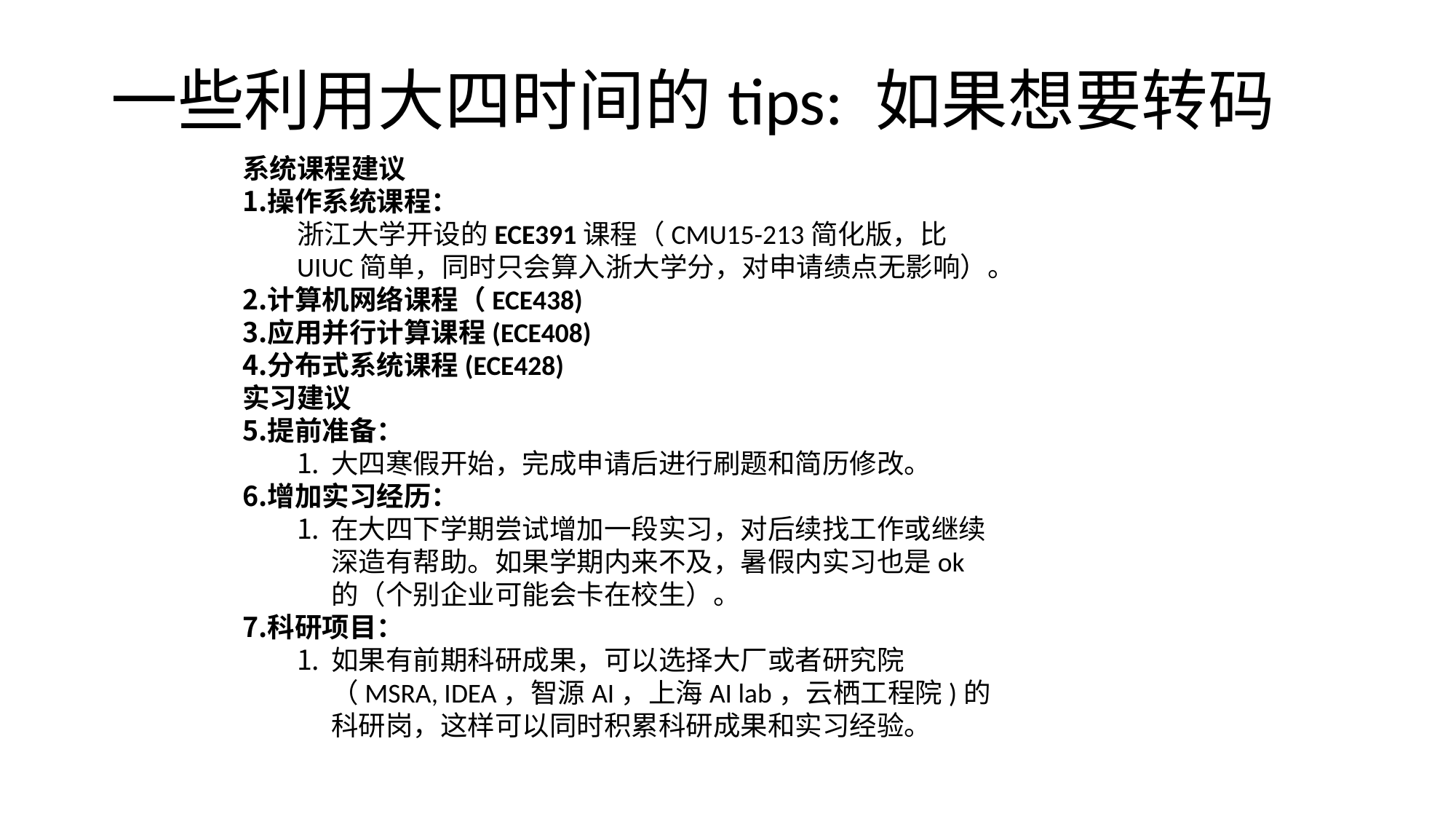

# 一些利用大四时间的tips: 如果想要转码
系统课程建议
操作系统课程：
浙江大学开设的ECE391课程（CMU15-213简化版，比UIUC简单，同时只会算入浙大学分，对申请绩点无影响）。
计算机网络课程（ECE438)
应用并行计算课程(ECE408)
分布式系统课程(ECE428)
实习建议
提前准备：
大四寒假开始，完成申请后进行刷题和简历修改。
增加实习经历：
在大四下学期尝试增加一段实习，对后续找工作或继续深造有帮助。如果学期内来不及，暑假内实习也是ok的（个别企业可能会卡在校生）。
科研项目：
如果有前期科研成果，可以选择大厂或者研究院（MSRA, IDEA，智源AI，上海AI lab，云栖工程院)的科研岗，这样可以同时积累科研成果和实习经验。